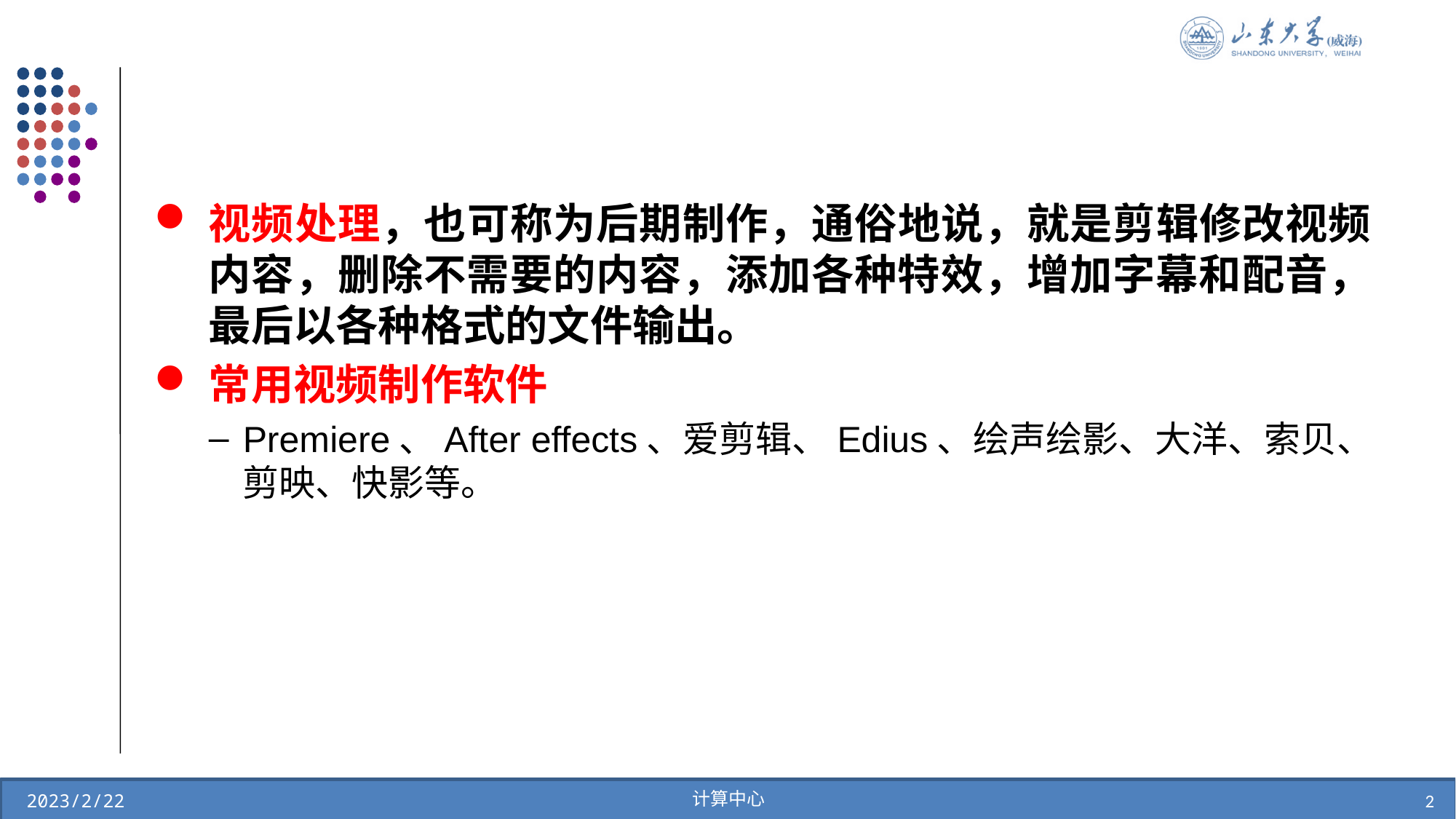

#
视频处理，也可称为后期制作，通俗地说，就是剪辑修改视频内容，删除不需要的内容，添加各种特效，增加字幕和配音，最后以各种格式的文件输出。
常用视频制作软件
Premiere、After effects、爱剪辑、Edius、绘声绘影、大洋、索贝、剪映、快影等。

计算中心
2